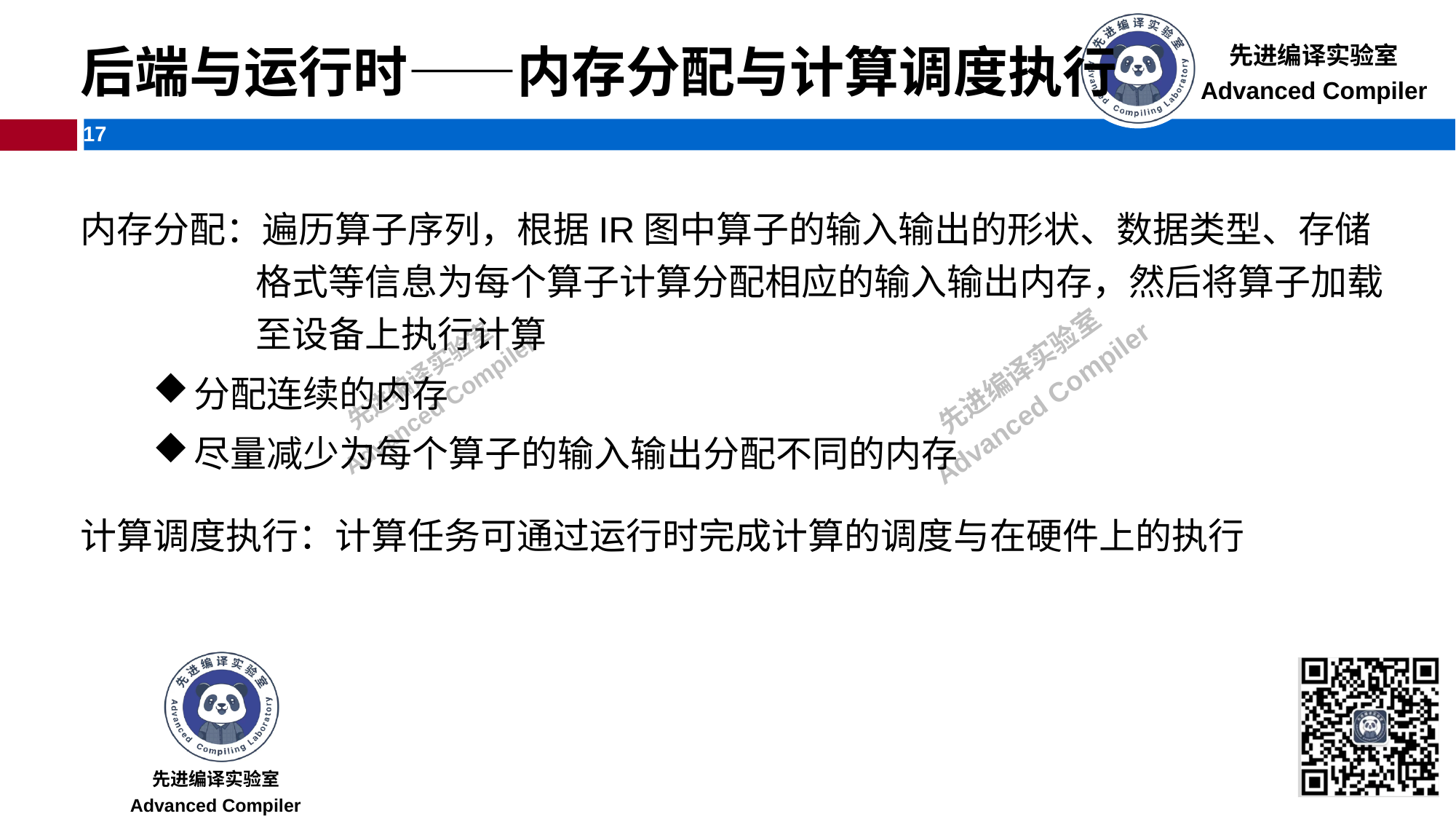

后端与运行时——内存分配与计算调度执行
内存分配：遍历算子序列，根据IR图中算子的输入输出的形状、数据类型、存储
	       格式等信息为每个算子计算分配相应的输入输出内存，然后将算子加载
 	       至设备上执行计算
分配连续的内存
尽量减少为每个算子的输入输出分配不同的内存
计算调度执行：计算任务可通过运行时完成计算的调度与在硬件上的执行